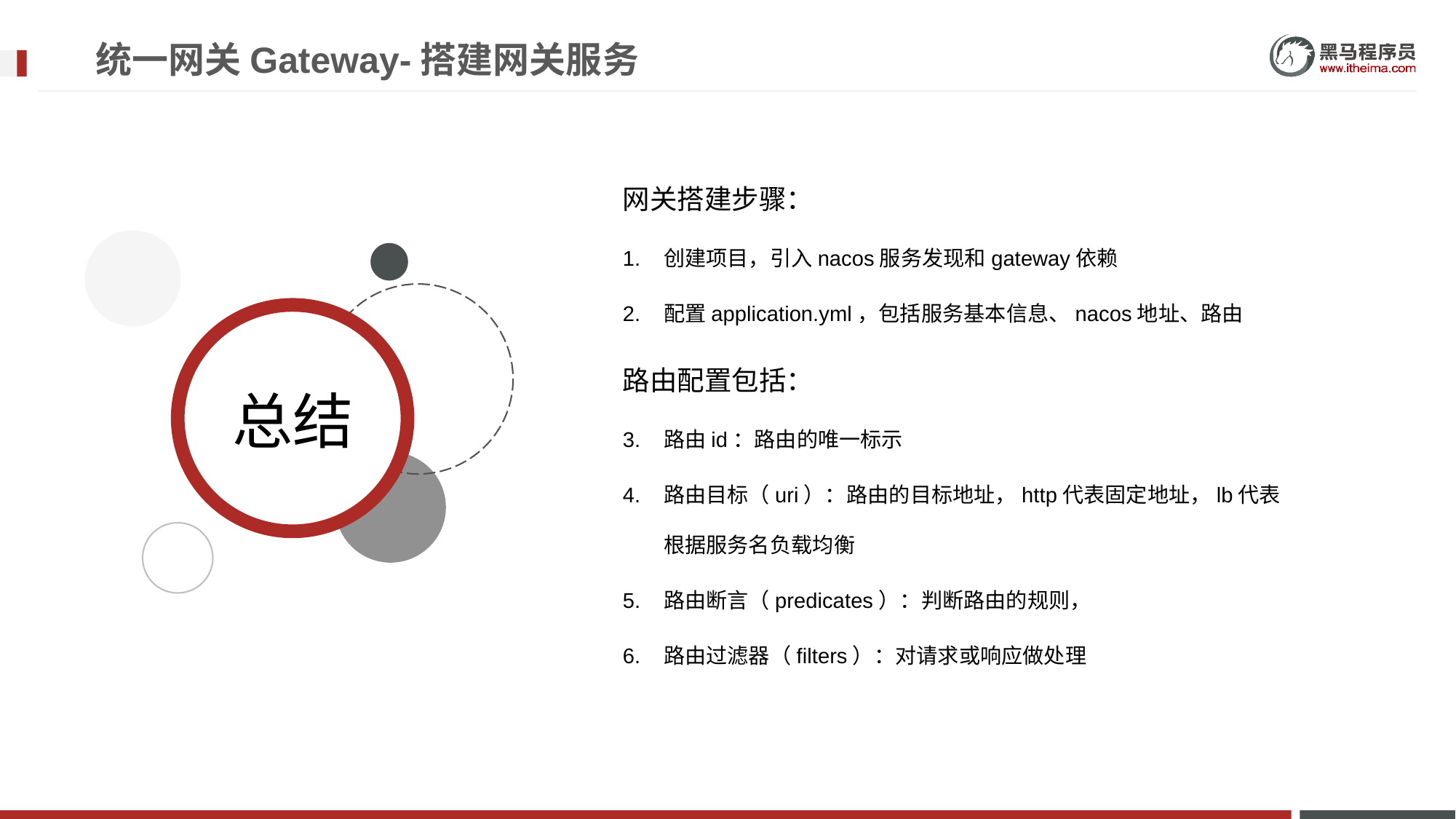

# 统一网关Gateway-搭建网关服务
网关搭建步骤：
创建项目，引入nacos服务发现和gateway依赖
配置application.yml，包括服务基本信息、nacos地址、路由
路由配置包括：
路由id：路由的唯一标示
路由目标（uri）：路由的目标地址，http代表固定地址，lb代表根据服务名负载均衡
路由断言（predicates）：判断路由的规则，
路由过滤器（filters）：对请求或响应做处理